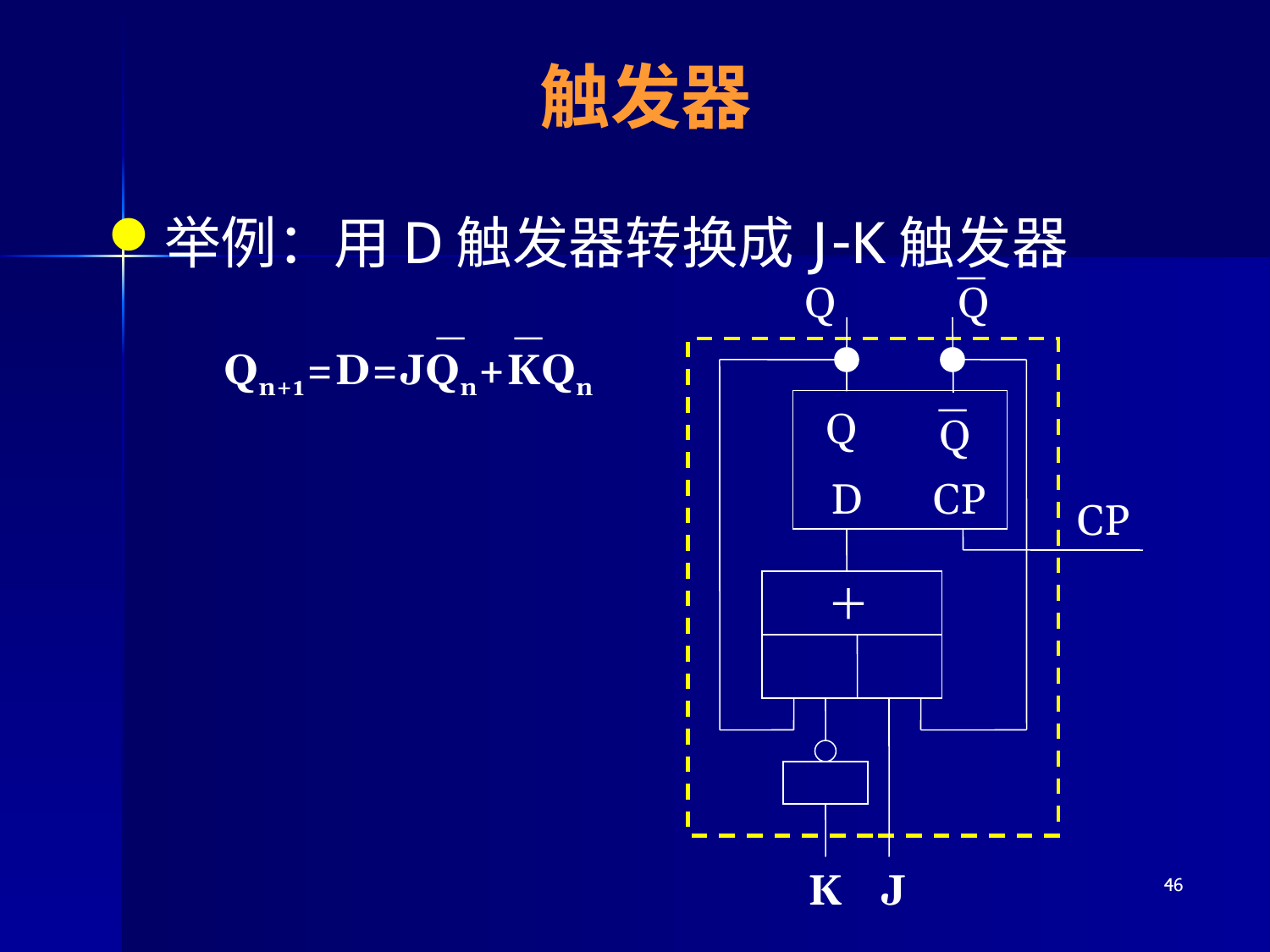

# 触发器
举例：用D触发器转换成J-K触发器
_
Q
Q

Q
D       CP
CP

＋

K
J
_
Q
                     _     _
Qn+1=D=JQn+KQn

46